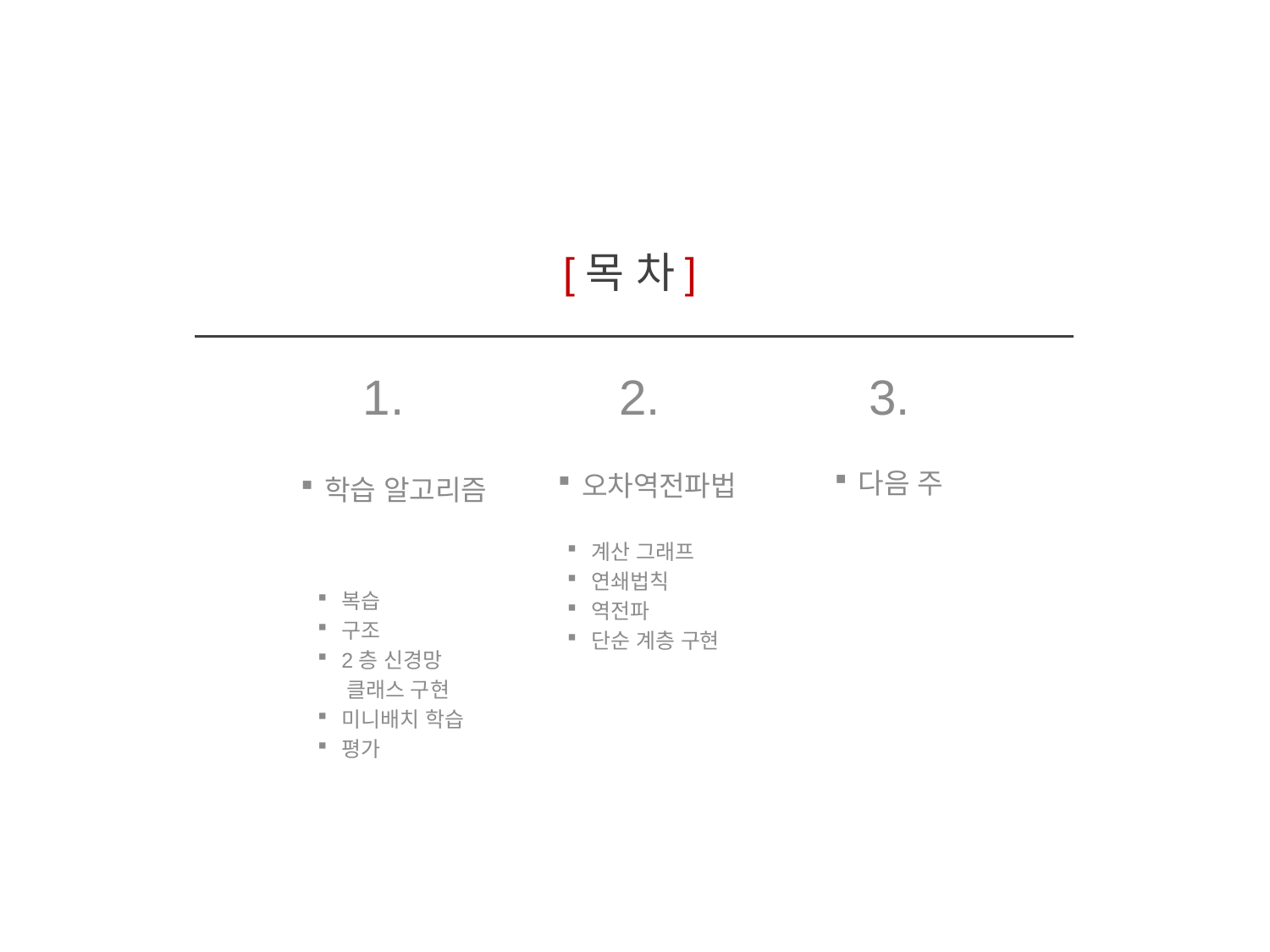

# [목 차]
1.
2.
3.
학습 알고리즘

다음 주

오차역전파법

계산 그래프
연쇄법칙
역전파
단순 계층 구현

복습
구조
2층 신경망
    클래스 구현
미니배치 학습
평가